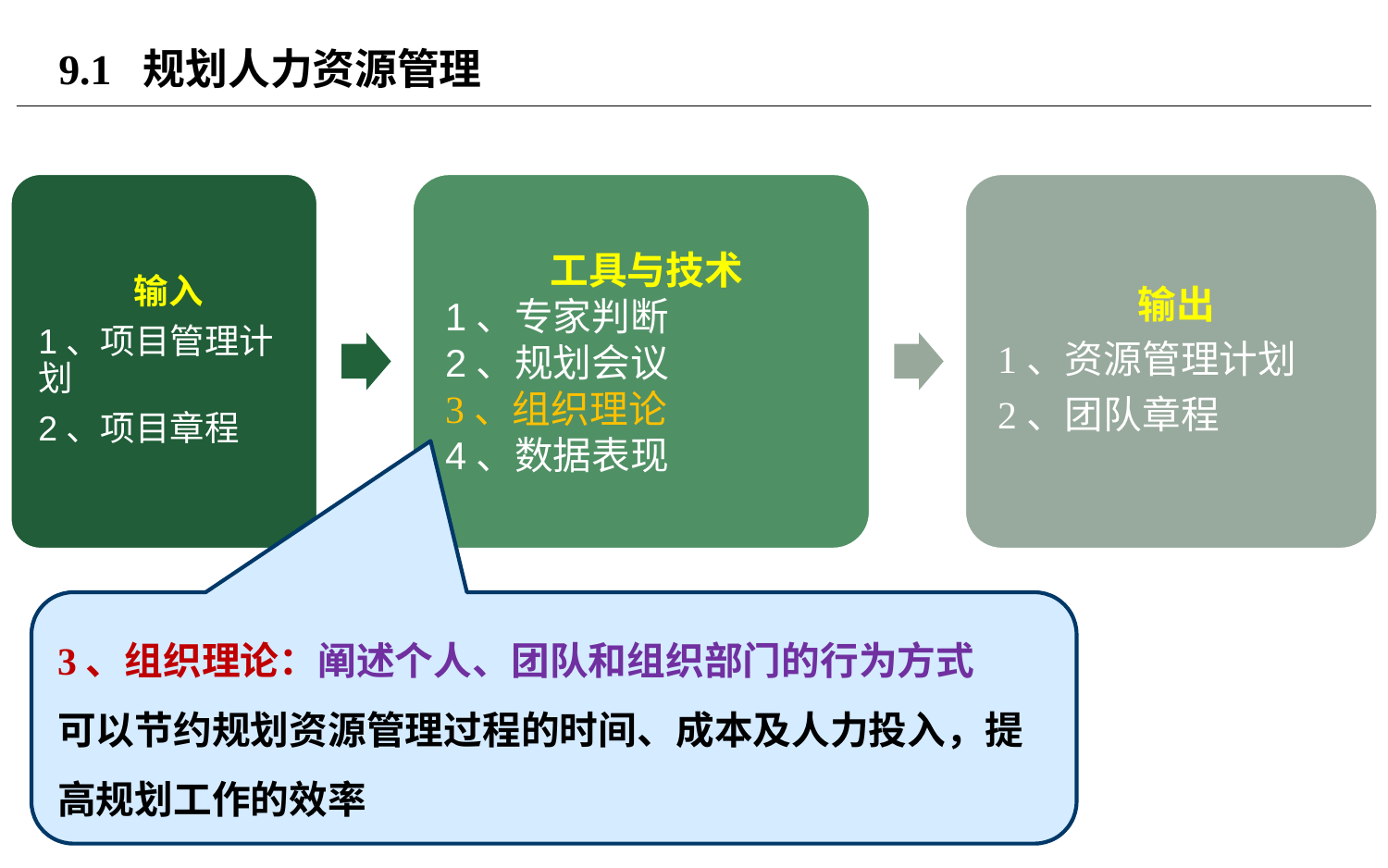

# 9.1  规划人力资源管理
输入
1、项目管理计划
2、项目章程

工具与技术
1、专家判断
2、规划会议
3、组织理论
4、数据表现

输出
1、资源管理计划
2、团队章程

3、组织理论：阐述个人、团队和组织部门的行为方式
可以节约规划资源管理过程的时间、成本及人力投入，提高规划工作的效率